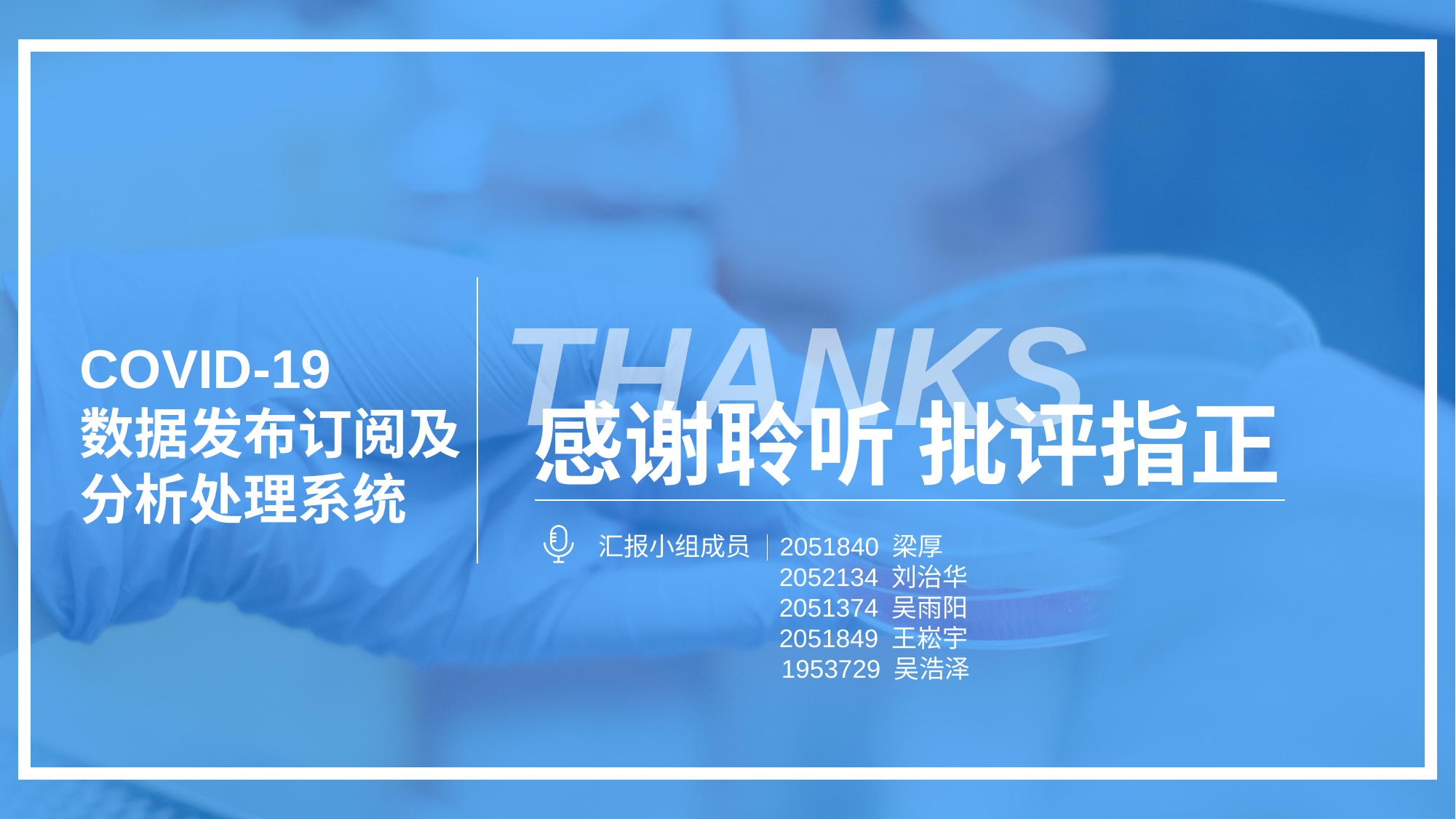

THANKS
COVID-19
数据发布订阅及分析处理系统
感谢聆听 批评指正
汇报小组成员    2051840 梁厚
                             2052134 刘治华
                             2051374 吴雨阳
                             2051849 王崧宇
                                1953729 吴浩泽